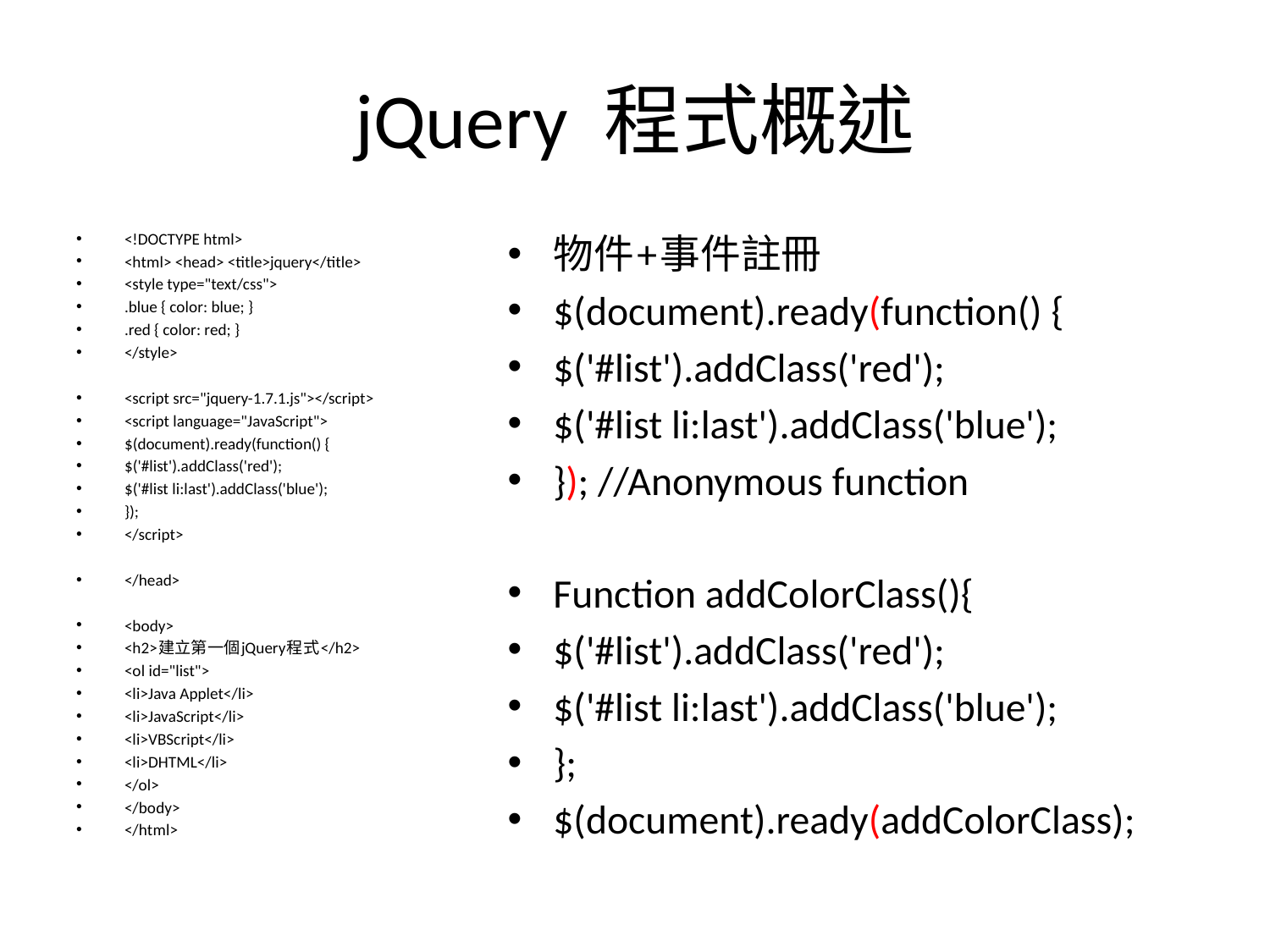

# jQuery 程式概述
<!DOCTYPE html>
<html> <head> <title>jquery</title>
<style type="text/css">
.blue { color: blue; }
.red { color: red; }
</style>

<script src="jquery-1.7.1.js"></script>
<script language="JavaScript">
$(document).ready(function() {
$('#list').addClass('red');
$('#list li:last').addClass('blue');
});
</script>

</head>

<body>
<h2>建立第一個jQuery程式</h2>
<ol id="list">
<li>Java Applet</li>
<li>JavaScript</li>
<li>VBScript</li>
<li>DHTML</li>
</ol>
</body>
</html>

物件+事件註冊
$(document).ready(function() {
$('#list').addClass('red');
$('#list li:last').addClass('blue');
}); //Anonymous function

Function addColorClass(){
$('#list').addClass('red');
$('#list li:last').addClass('blue');
};
$(document).ready(addColorClass);